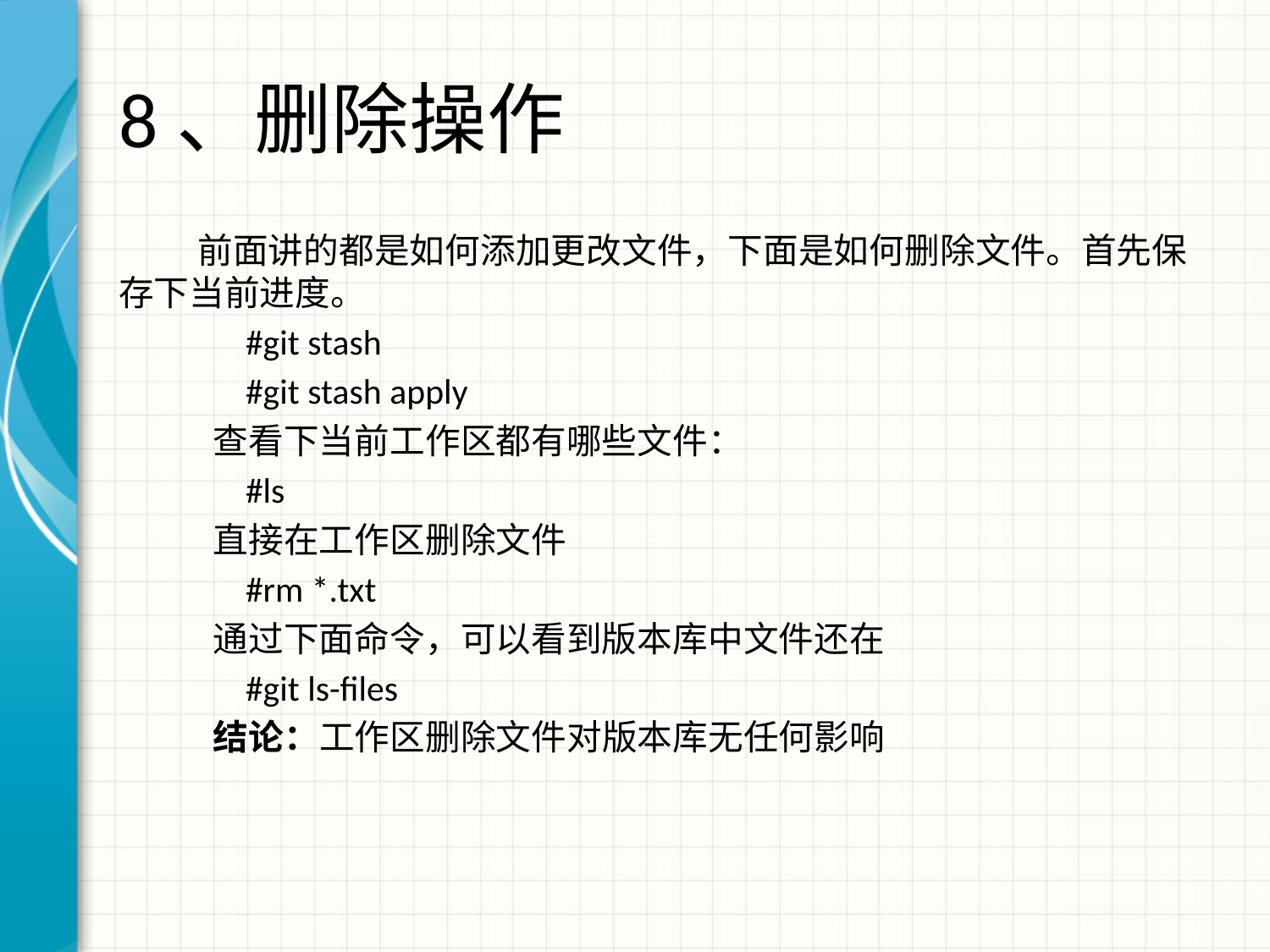

# 8、删除操作
         前面讲的都是如何添加更改文件，下面是如何删除文件。首先保存下当前进度。
	#git stash
	#git stash apply
           查看下当前工作区都有哪些文件：
	#ls
           直接在工作区删除文件
	#rm *.txt
           通过下面命令，可以看到版本库中文件还在
	#git ls-files
           结论：工作区删除文件对版本库无任何影响